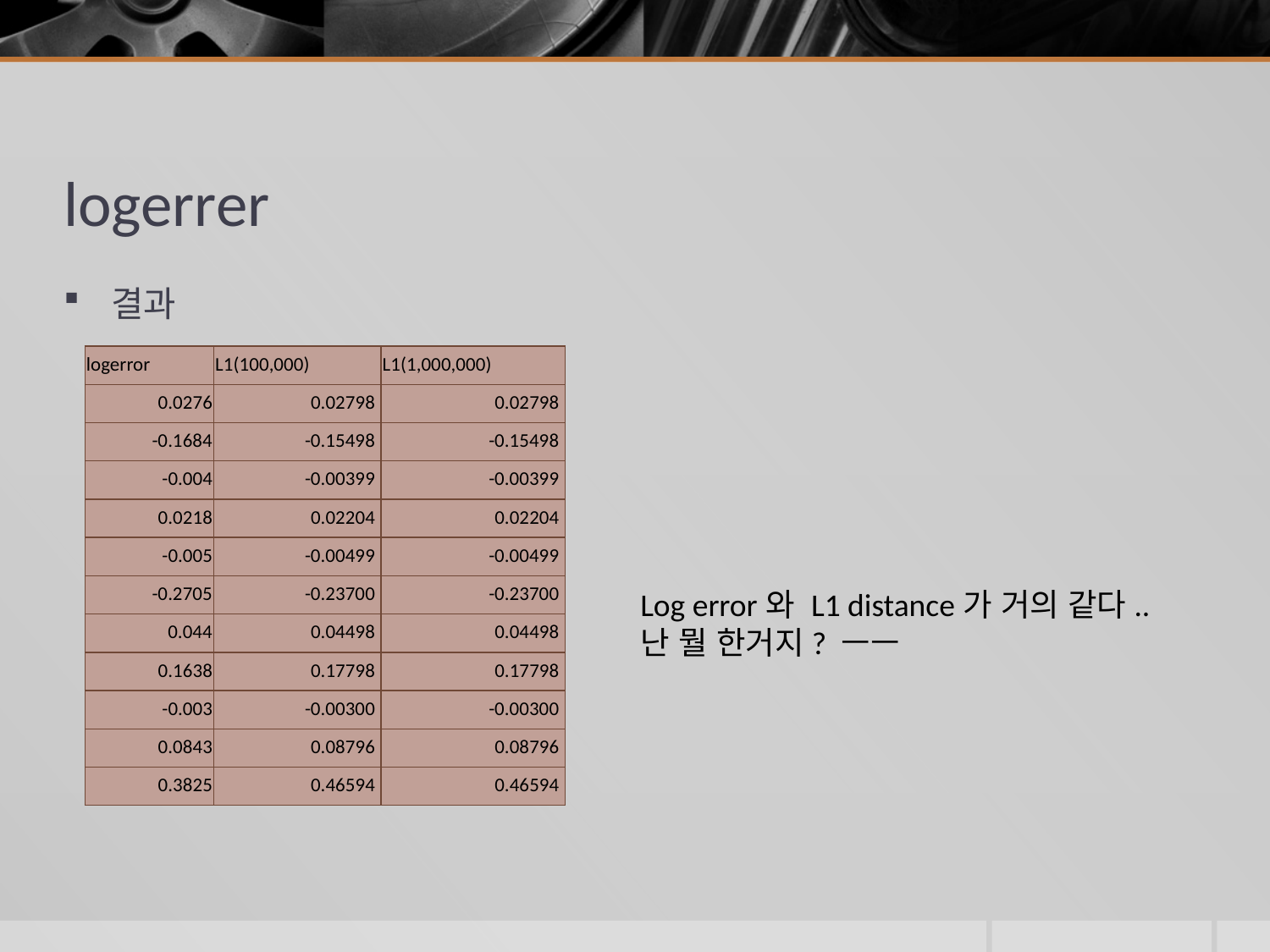

# logerrer
결과

| logerror | L1(100,000) | L1(1,000,000) |
| --- | --- | --- |
| 0.0276 | 0.02798 | 0.02798 |
| -0.1684 | -0.15498 | -0.15498 |
| -0.004 | -0.00399 | -0.00399 |
| 0.0218 | 0.02204 | 0.02204 |
| -0.005 | -0.00499 | -0.00499 |
| -0.2705 | -0.23700 | -0.23700 |
| 0.044 | 0.04498 | 0.04498 |
| 0.1638 | 0.17798 | 0.17798 |
| -0.003 | -0.00300 | -0.00300 |
| 0.0843 | 0.08796 | 0.08796 |
| 0.3825 | 0.46594 | 0.46594 |
Log error와 L1 distance가 거의 같다..
난 뭘 한거지? ㅡㅡ